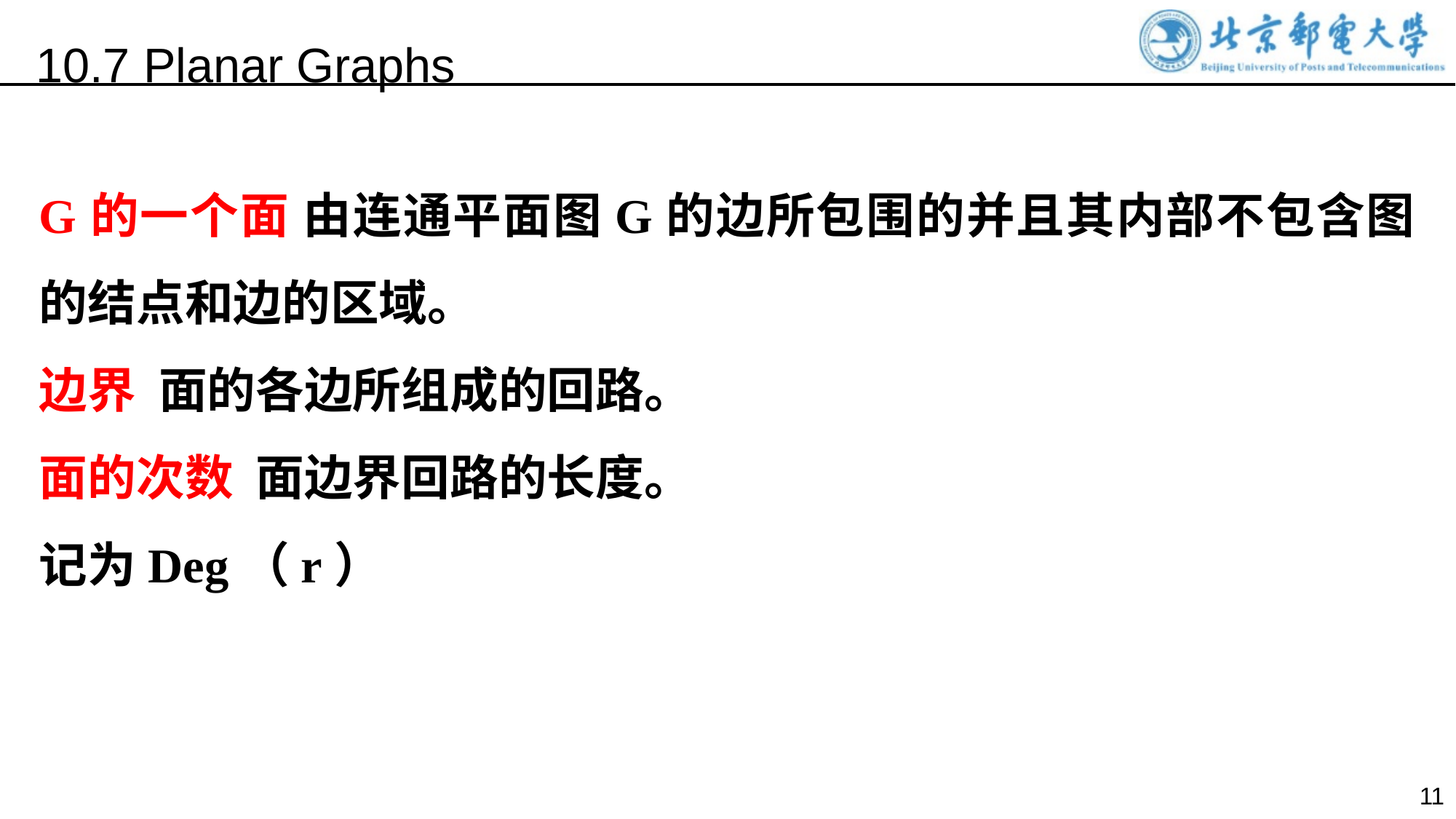

10.7 Planar Graphs
G的一个面 由连通平面图G的边所包围的并且其内部不包含图的结点和边的区域。
边界  面的各边所组成的回路。
面的次数  面边界回路的长度。
记为Deg（r）